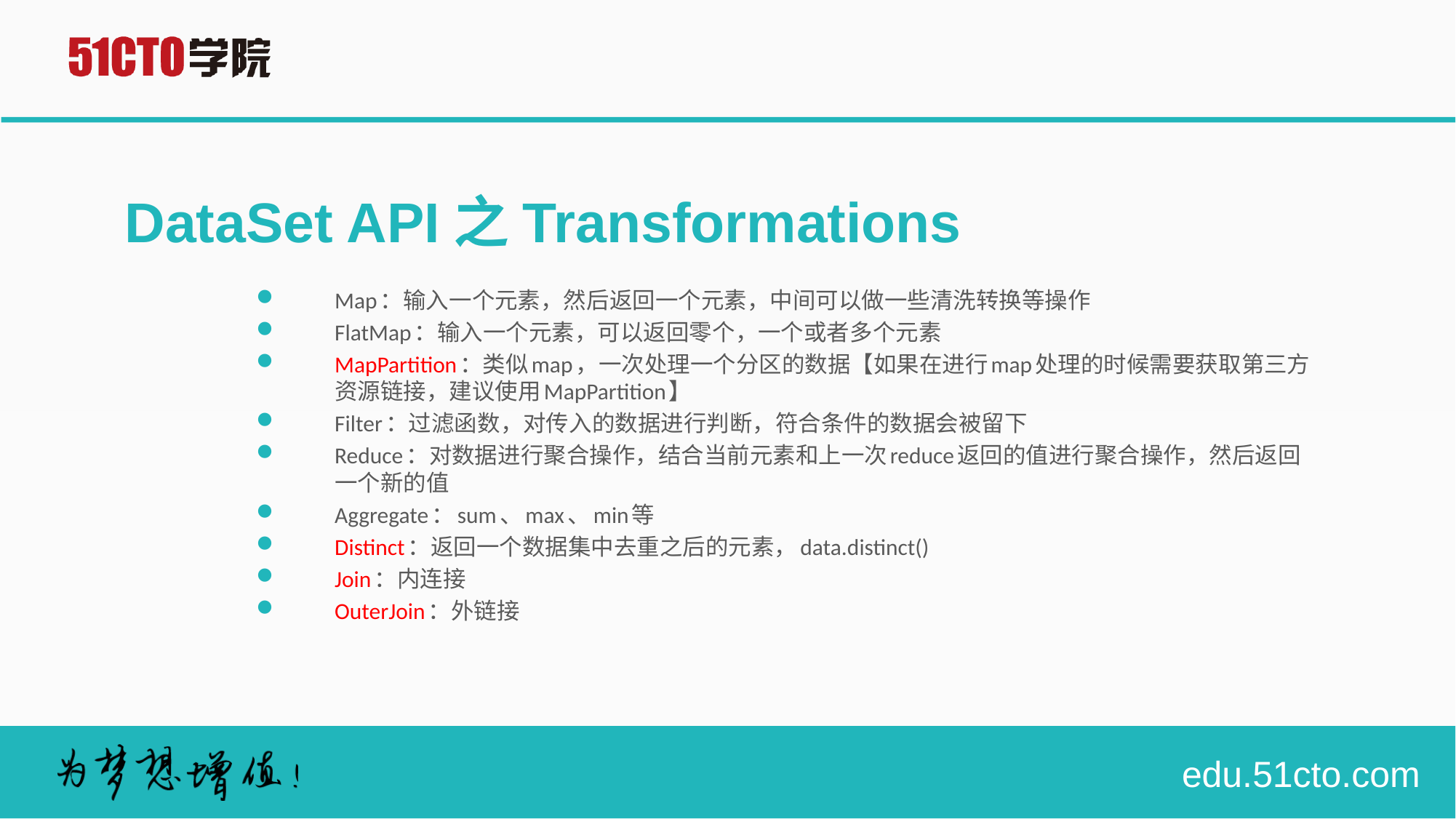

# DataSet API之Transformations
Map：输入一个元素，然后返回一个元素，中间可以做一些清洗转换等操作
FlatMap：输入一个元素，可以返回零个，一个或者多个元素
MapPartition：类似map，一次处理一个分区的数据【如果在进行map处理的时候需要获取第三方资源链接，建议使用MapPartition】
Filter：过滤函数，对传入的数据进行判断，符合条件的数据会被留下
Reduce：对数据进行聚合操作，结合当前元素和上一次reduce返回的值进行聚合操作，然后返回一个新的值
Aggregate：sum、max、min等
Distinct：返回一个数据集中去重之后的元素，data.distinct()
Join：内连接
OuterJoin：外链接